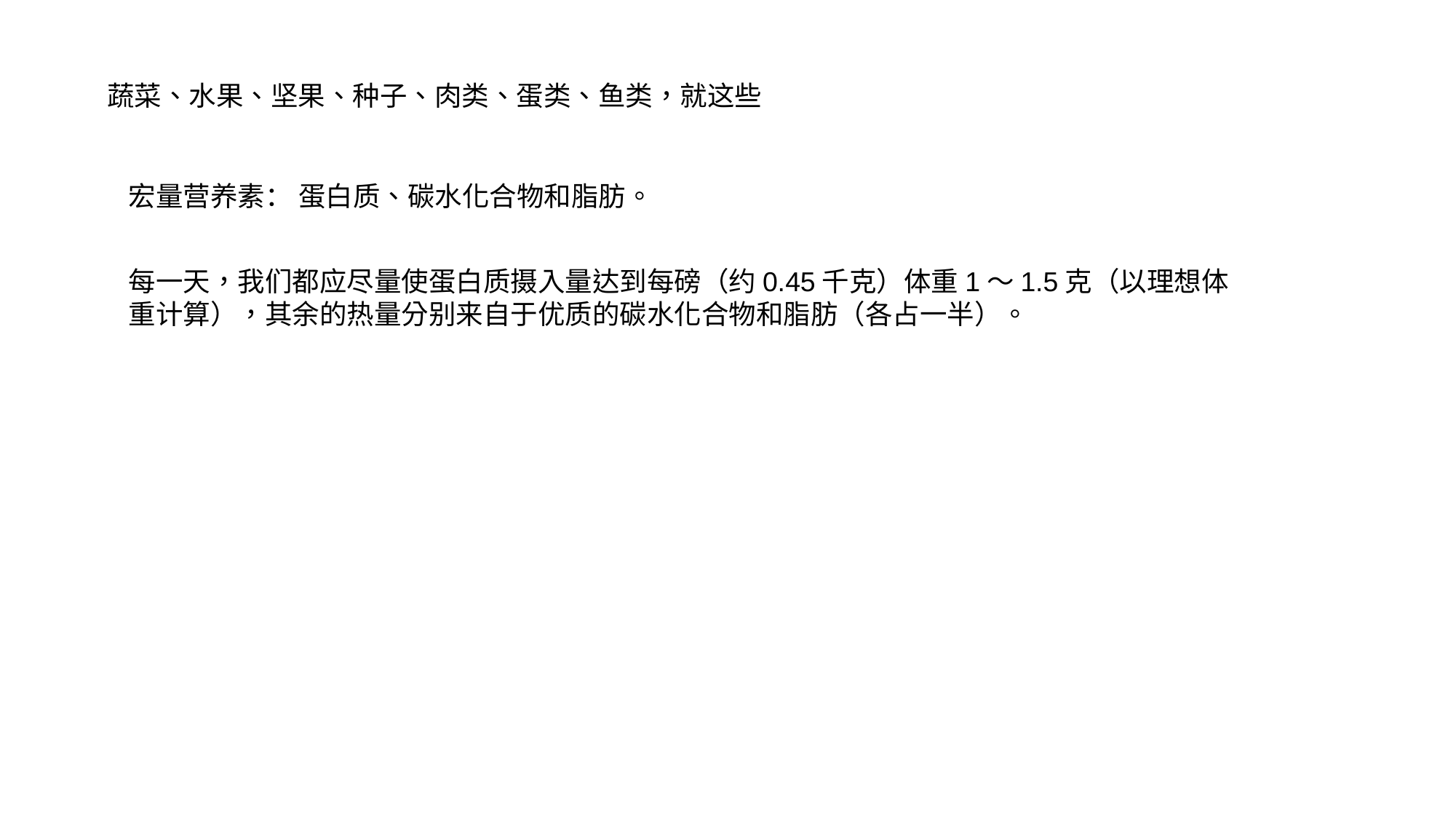

蔬菜、水果、坚果、种子、肉类、蛋类、鱼类，就这些
宏量营养素： 蛋白质、碳水化合物和脂肪。
每一天，我们都应尽量使蛋白质摄入量达到每磅（约0.45千克）体重1～1.5克（以理想体重计算），其余的热量分别来自于优质的碳水化合物和脂肪（各占一半）。